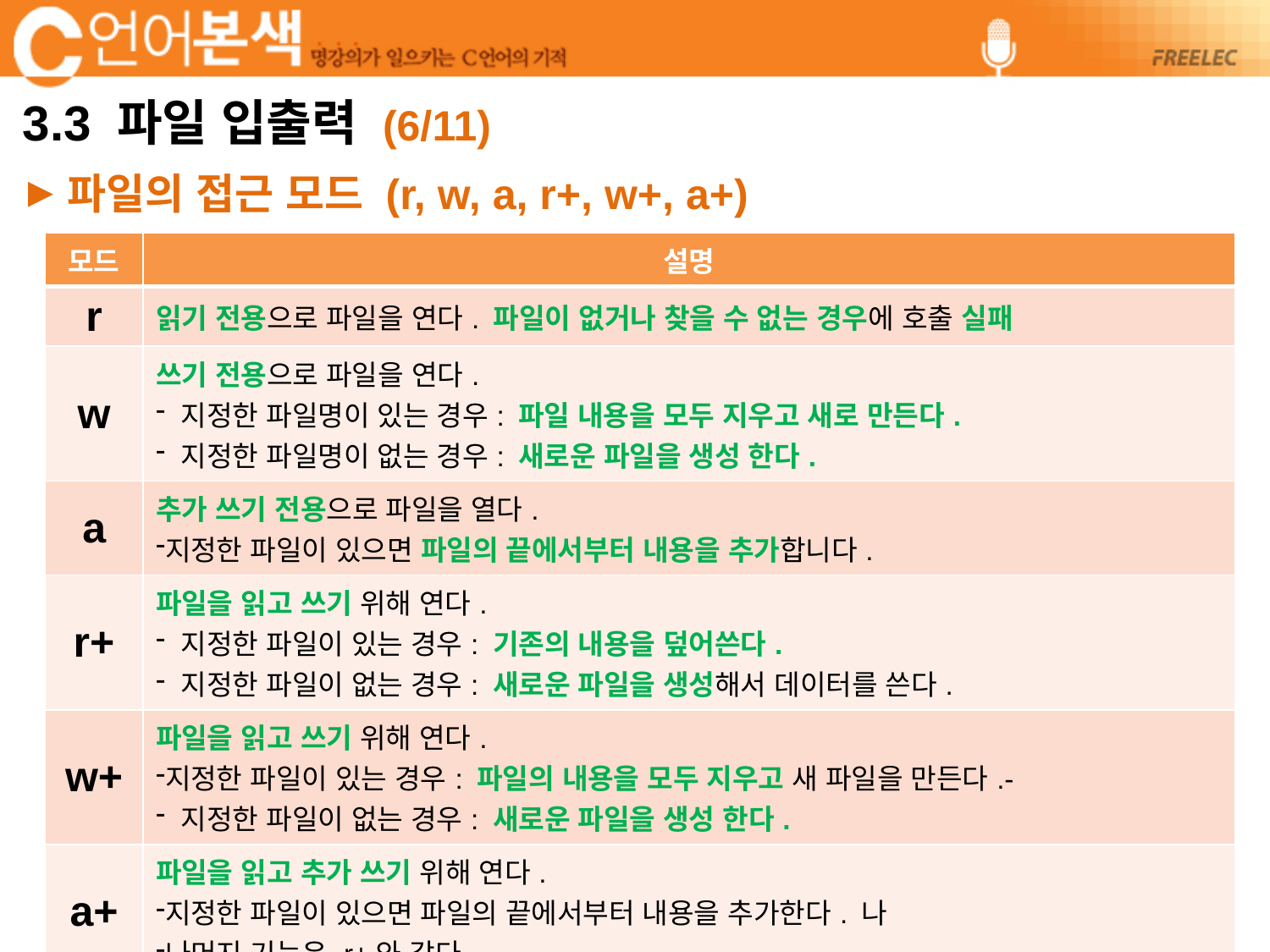

# 3.3 파일 입출력 (6/11)
파일의 접근 모드 (r, w, a, r+, w+, a+)
| 모드 | 설명 |
| --- | --- |
| r | 읽기 전용으로 파일을 연다. 파일이 없거나 찾을 수 없는 경우에 호출 실패 |
| w | 쓰기 전용으로 파일을 연다. 지정한 파일명이 있는 경우: 파일 내용을 모두 지우고 새로 만든다. 지정한 파일명이 없는 경우: 새로운 파일을 생성 한다. |
| a | 추가 쓰기 전용으로 파일을 열다. 지정한 파일이 있으면 파일의 끝에서부터 내용을 추가합니다. |
| r+ | 파일을 읽고 쓰기 위해 연다. 지정한 파일이 있는 경우: 기존의 내용을 덮어쓴다. 지정한 파일이 없는 경우: 새로운 파일을 생성해서 데이터를 쓴다. |
| w+ | 파일을 읽고 쓰기 위해 연다. 지정한 파일이 있는 경우: 파일의 내용을 모두 지우고 새 파일을 만든다.- 지정한 파일이 없는 경우: 새로운 파일을 생성 한다. |
| a+ | 파일을 읽고 추가 쓰기 위해 연다. 지정한 파일이 있으면 파일의 끝에서부터 내용을 추가한다. 나 나머지 기능은 r+와 같다. |